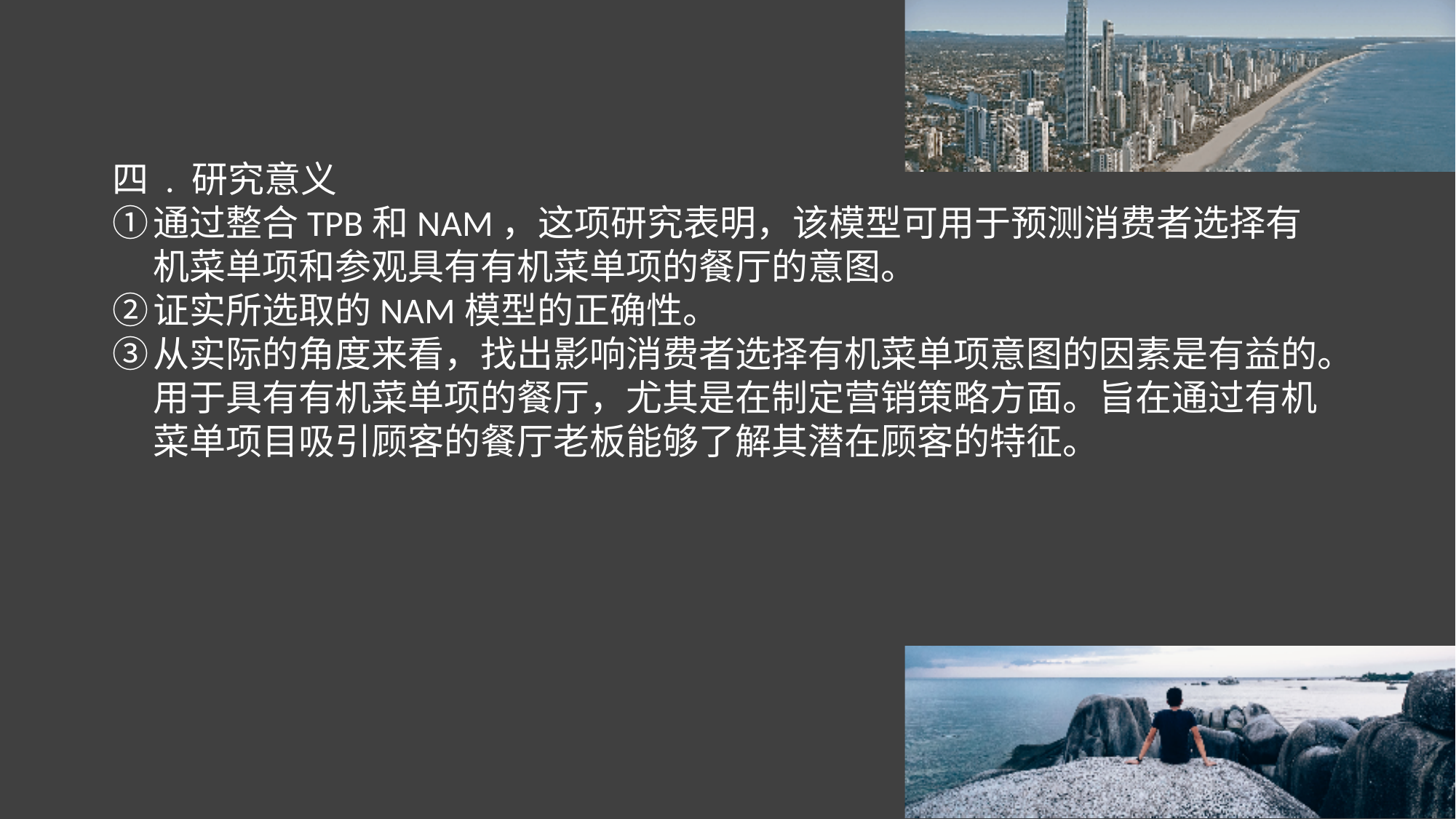

四 . 研究意义
通过整合TPB和NAM，这项研究表明，该模型可用于预测消费者选择有机菜单项和参观具有有机菜单项的餐厅的意图。
证实所选取的NAM模型的正确性。
从实际的角度来看，找出影响消费者选择有机菜单项意图的因素是有益的。用于具有有机菜单项的餐厅，尤其是在制定营销策略方面。旨在通过有机菜单项目吸引顾客的餐厅老板能够了解其潜在顾客的特征。